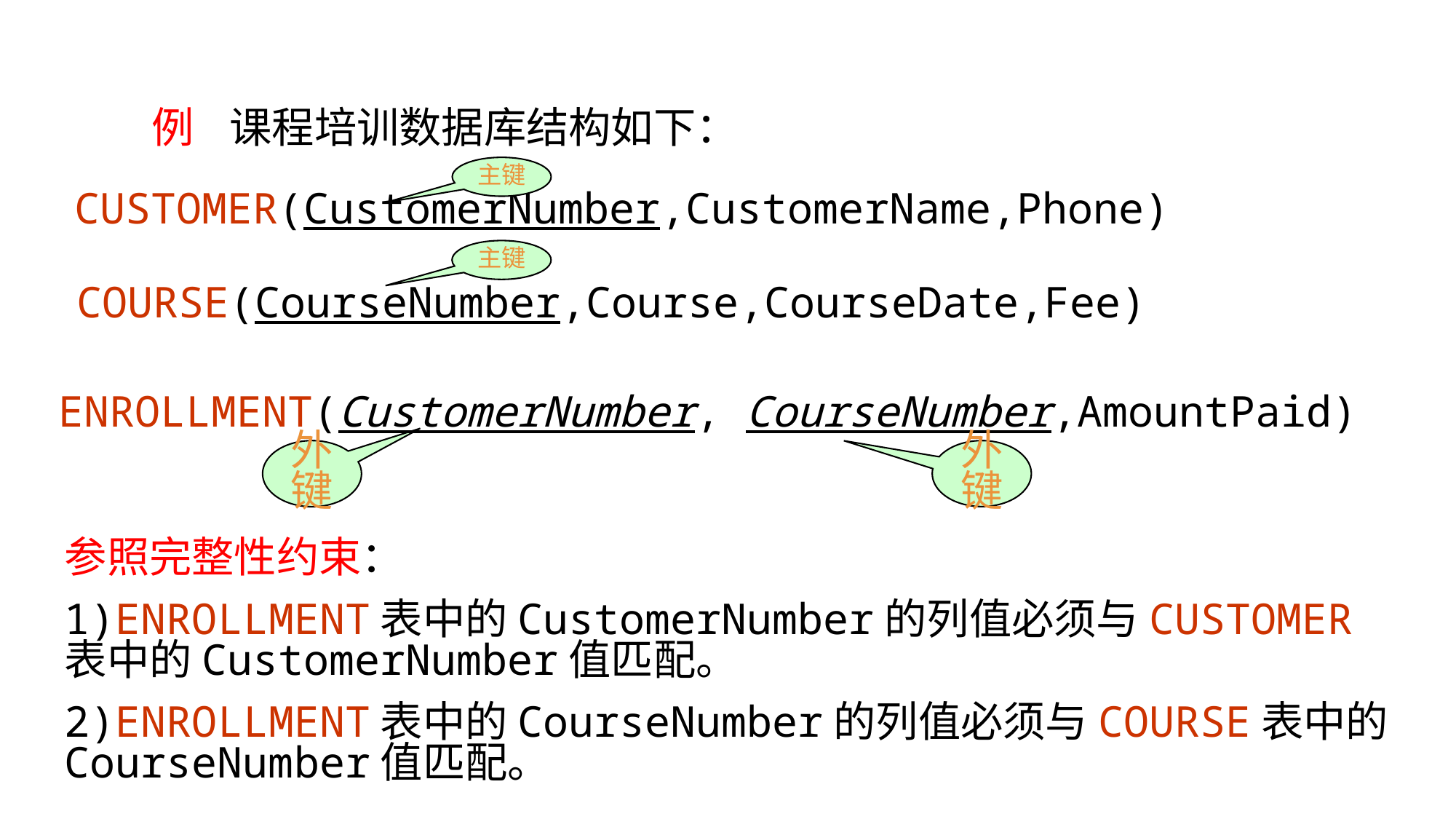

例
课程培训数据库结构如下：
主键
CUSTOMER(CustomerNumber,CustomerName,Phone)
主键
COURSE(CourseNumber,Course,CourseDate,Fee)
ENROLLMENT(CustomerNumber, CourseNumber,AmountPaid)
外键
外键
参照完整性约束：
1)ENROLLMENT表中的CustomerNumber的列值必须与CUSTOMER表中的CustomerNumber值匹配。
2)ENROLLMENT表中的CourseNumber的列值必须与COURSE表中的CourseNumber值匹配。